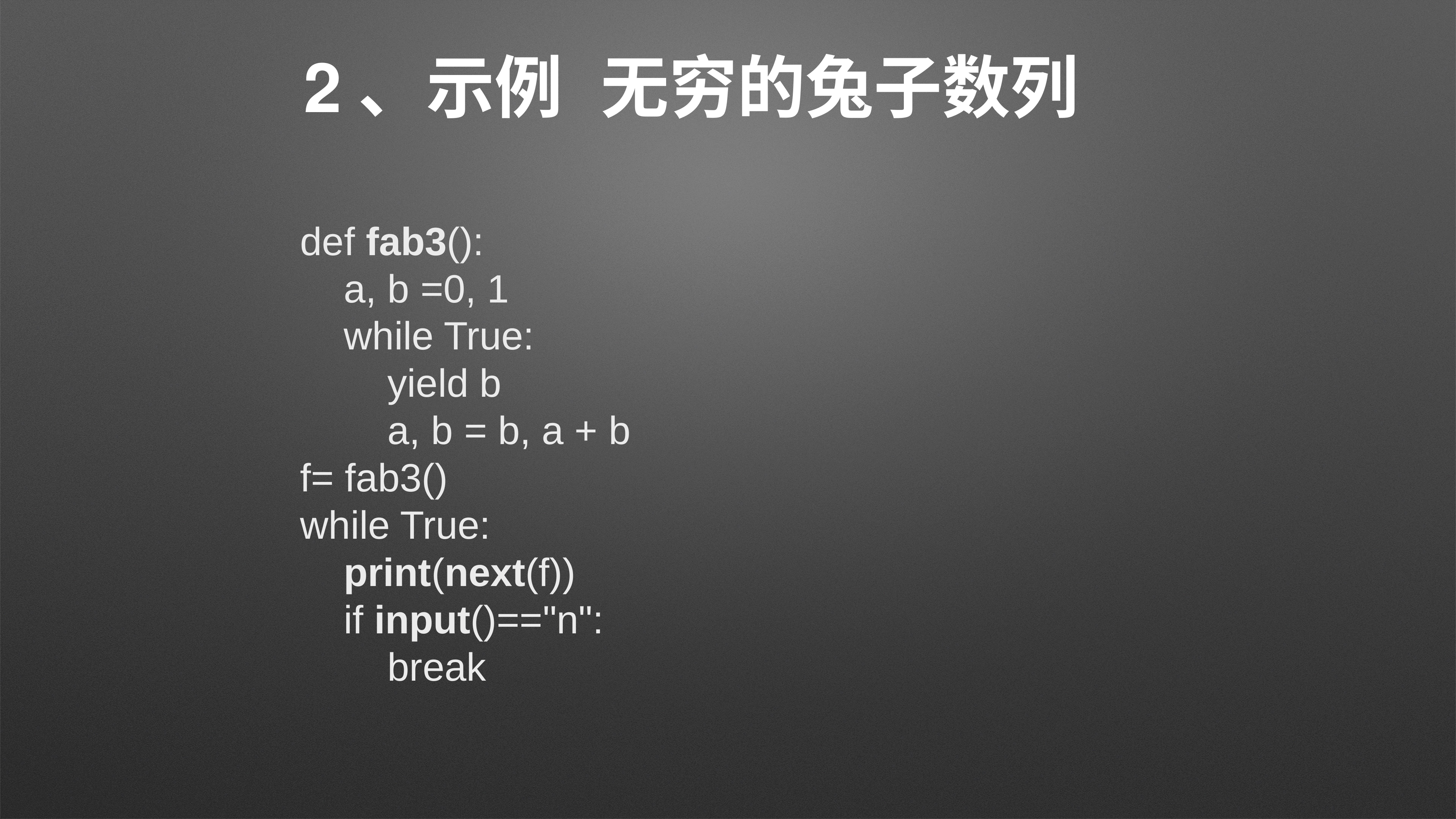

# 2、示例  无穷的兔子数列

def fab3():
    a, b =0, 1
    while True:
        yield b
        a, b = b, a + b
f= fab3()
while True:
    print(next(f))
    if input()=="n":
        break